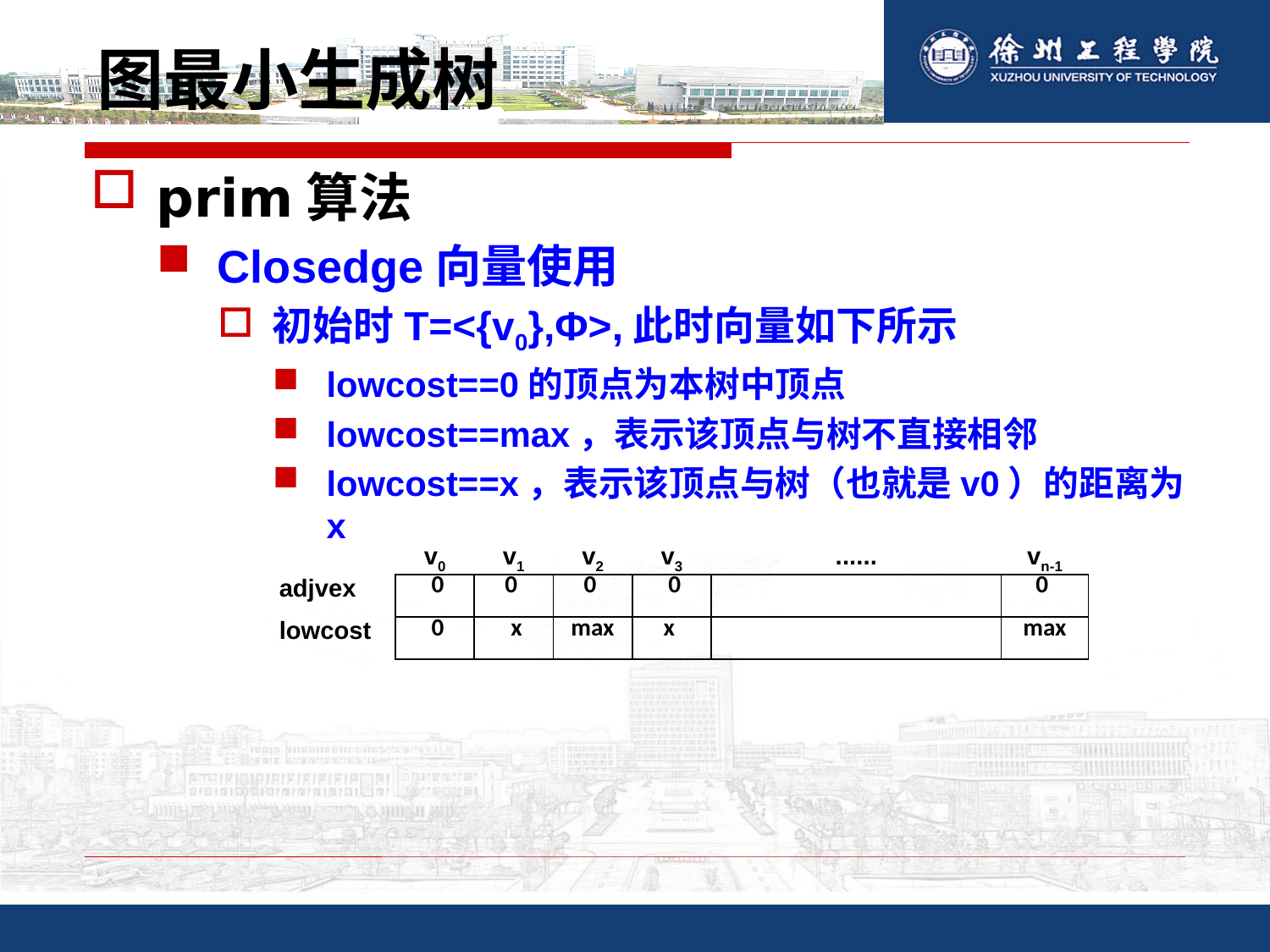

# 图最小生成树
prim算法
Closedge向量使用
初始时T=<{v0},Φ>,此时向量如下所示
lowcost==0的顶点为本树中顶点
lowcost==max，表示该顶点与树不直接相邻
lowcost==x，表示该顶点与树（也就是v0）的距离为x
|  | v0 | v1 | v2 | v3 | ...... | vn-1 |
| --- | --- | --- | --- | --- | --- | --- |
| adjvex | 0 | 0 | 0 | 0 |  | 0 |
| lowcost | 0 | x | max | x |  | max |